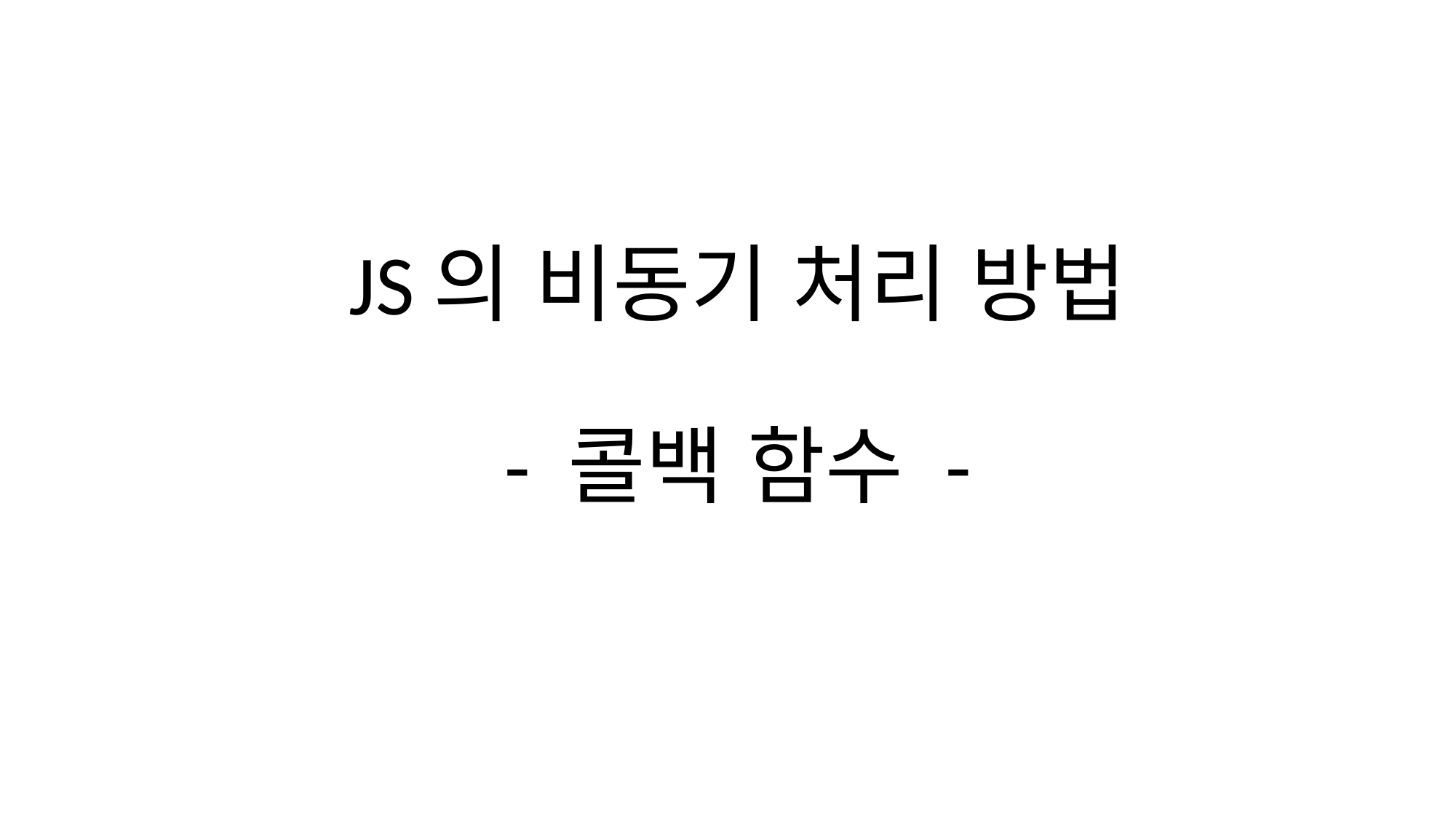

# JS의 비동기 처리 방법 - 콜백 함수 -